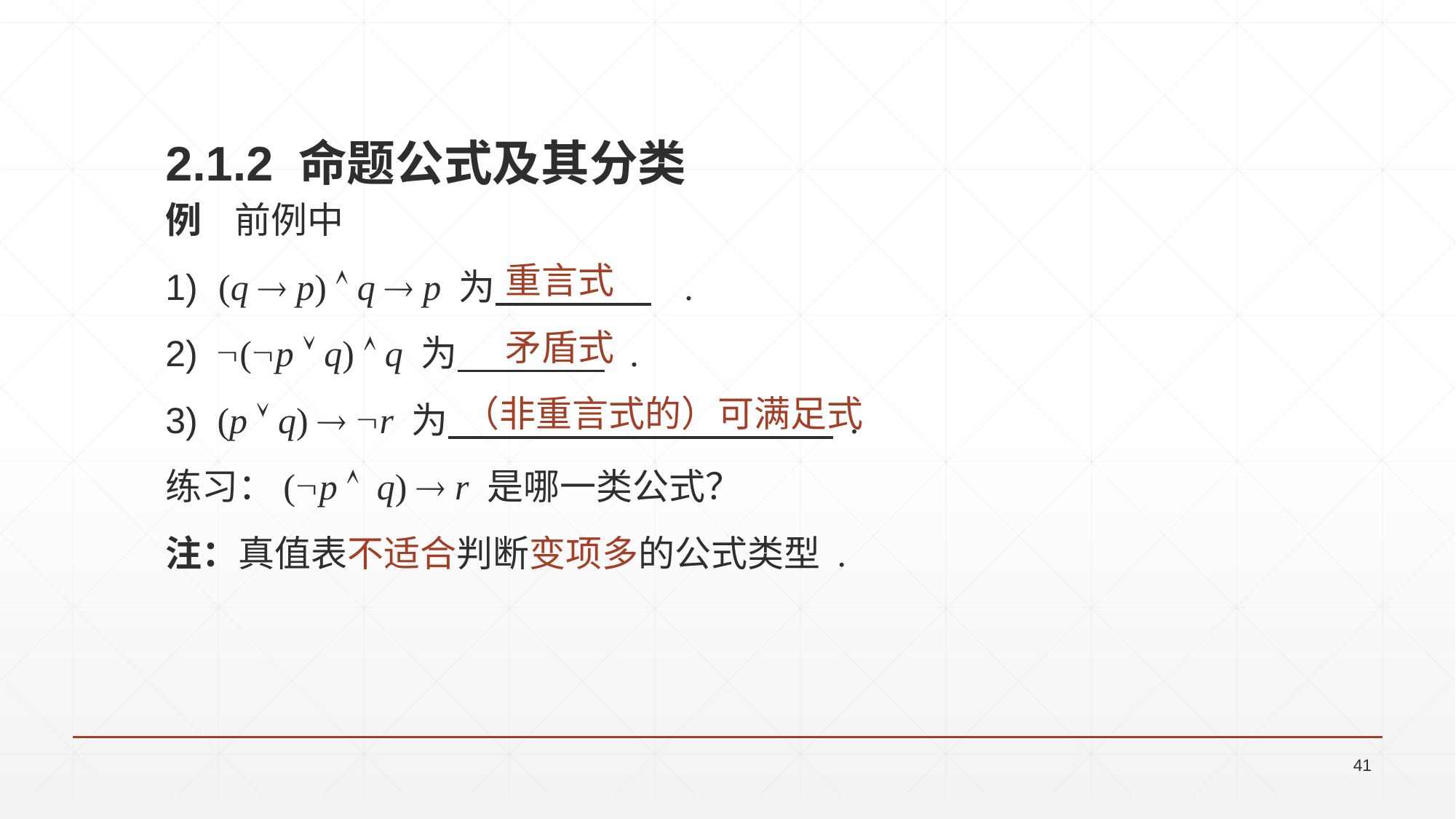

2.1.2 命题公式及其分类
例    前例中
1)  (q → p) ∧ q → p 为                      .
2)  ¬(¬p ∨ q) ∧ q 为                    .
3)  (p ∨ q) → ¬r 为                                                .
练习：(¬p ∧  q) → r 是哪一类公式？
注：真值表不适合判断变项多的公式类型 .
重言式
矛盾式
（非重言式的）可满足式
41